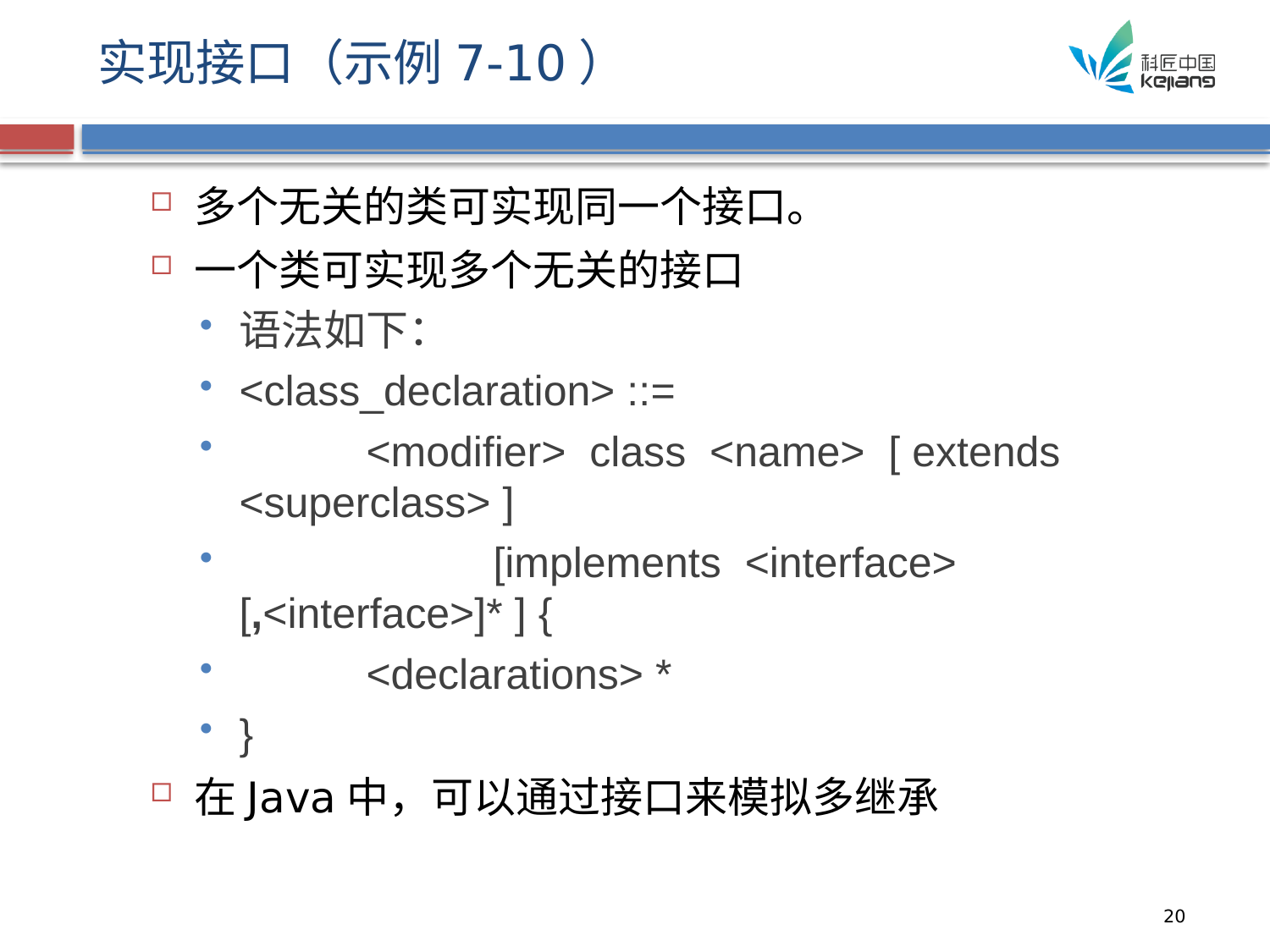

# 实现接口（示例7-10）
多个无关的类可实现同一个接口。
一个类可实现多个无关的接口
语法如下：
<class_declaration> ::=
	<modifier>  class  <name>  [ extends <superclass> ]
		[implements  <interface>  [,<interface>]* ] {
	<declarations> *
}
在Java中，可以通过接口来模拟多继承
20